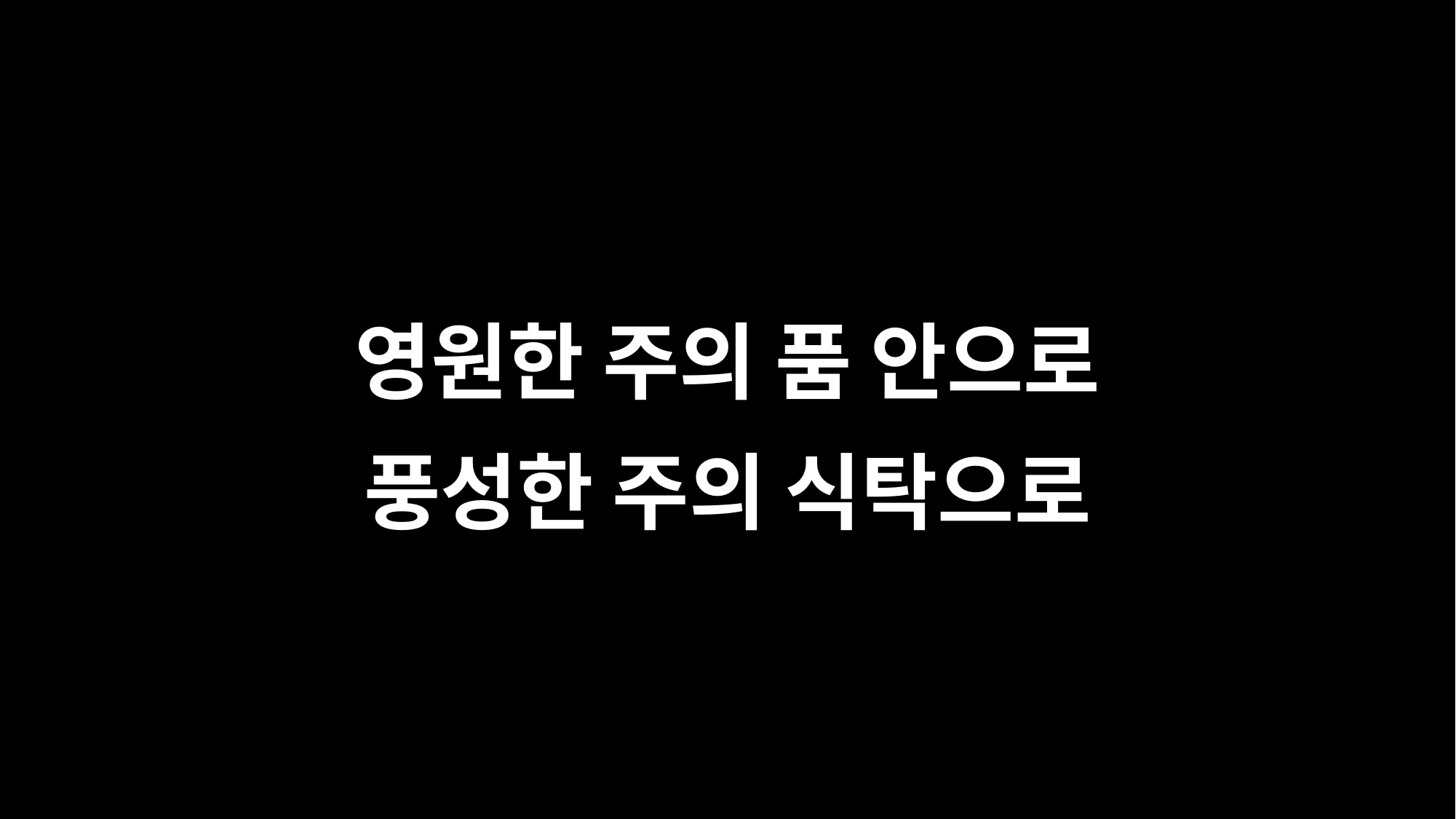

영원한 주의 품 안으로
풍성한 주의 식탁으로